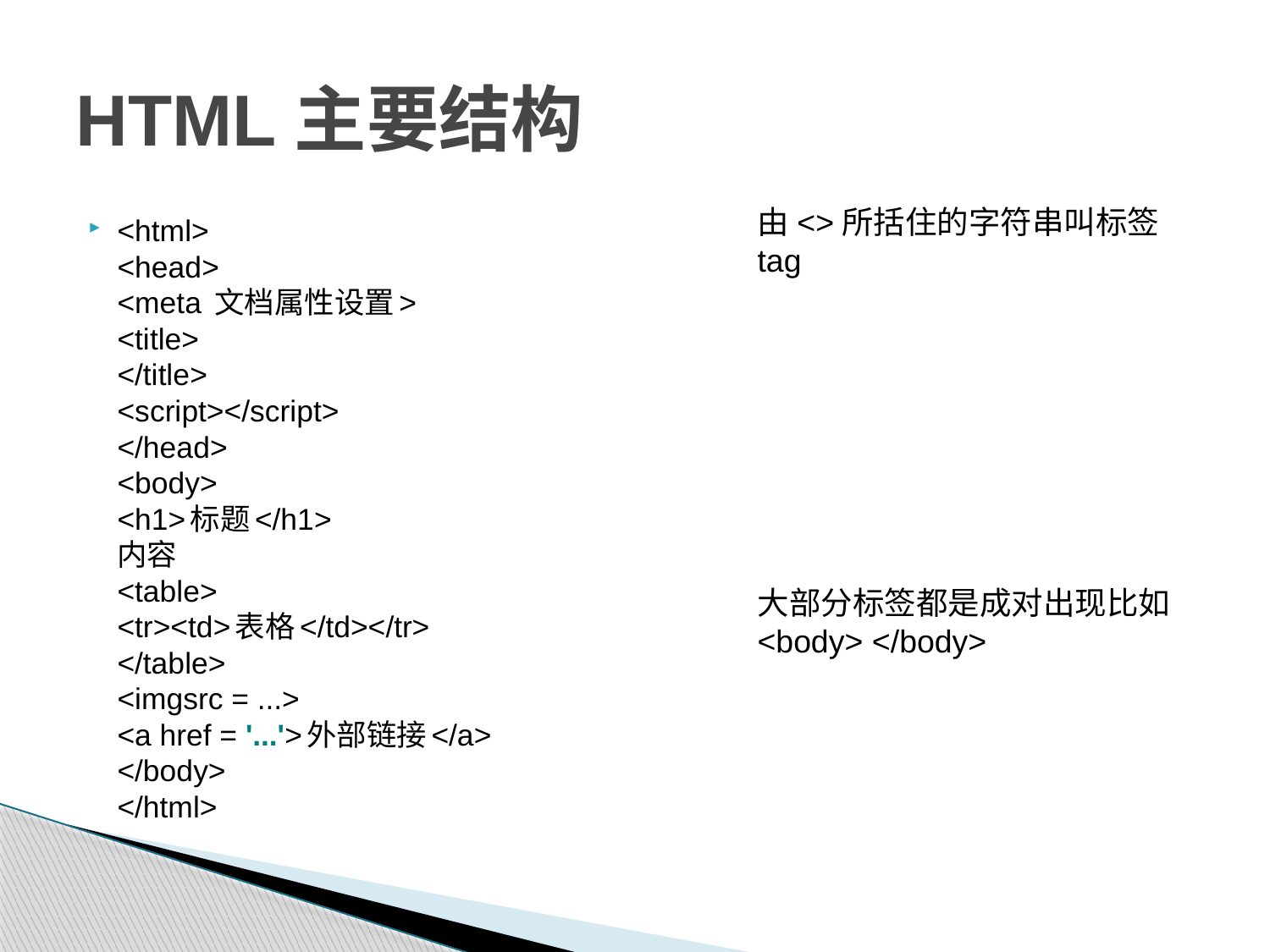

# HTML主要结构
由<>所括住的字符串叫标签tag

大部分标签都是成对出现比如<body> </body>

<html>
<head>
<meta 文档属性设置>
<title>
</title>
<script></script>
</head>
<body>
<h1>标题</h1>
内容
<table>
<tr><td>表格</td></tr>
</table>
<imgsrc = ...>
<a href = '...'>外部链接</a>
</body>
</html>